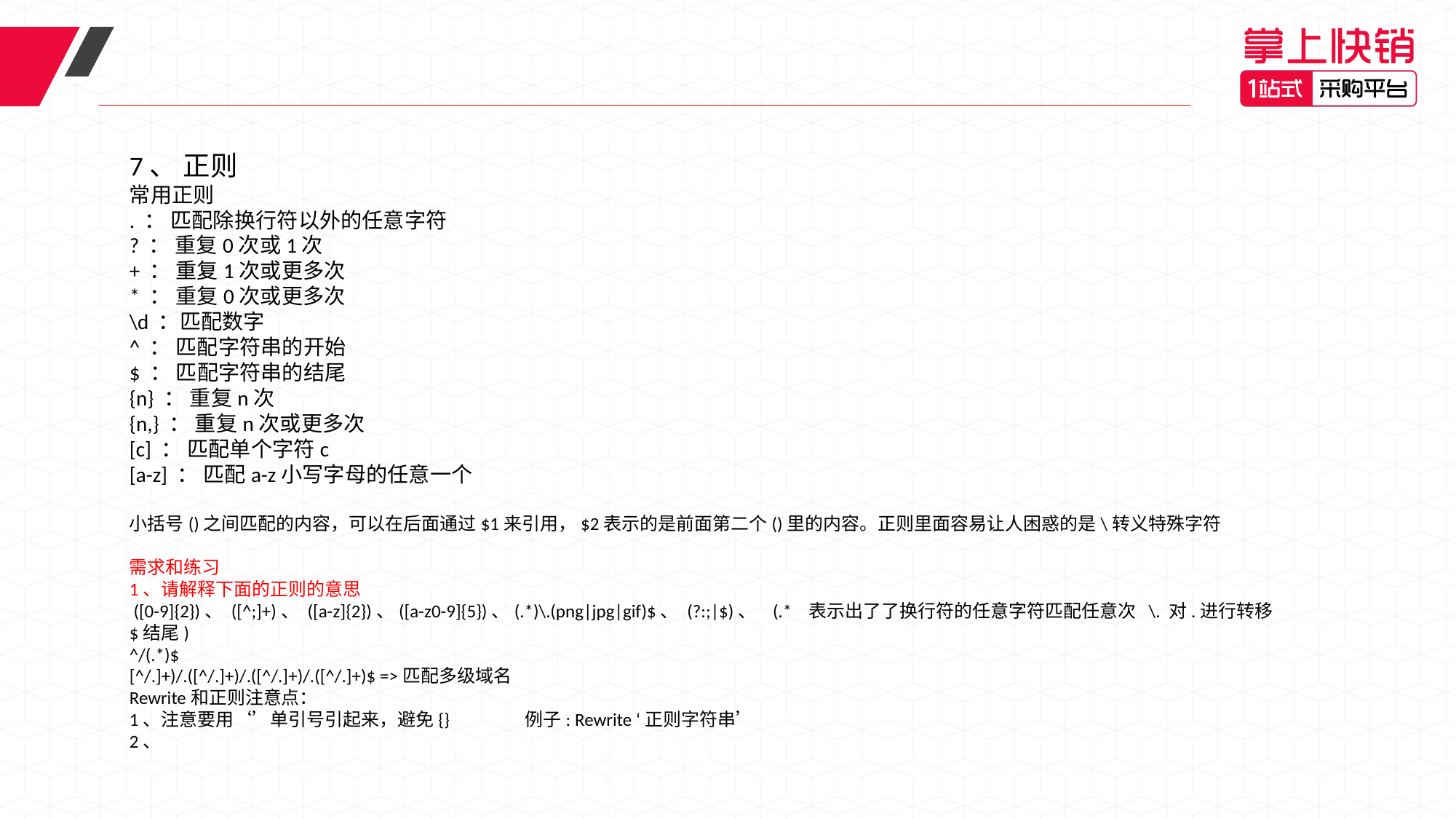

7、 正则
常用正则
. ： 匹配除换行符以外的任意字符
? ： 重复0次或1次
+ ： 重复1次或更多次
* ： 重复0次或更多次
\d ：匹配数字
^ ： 匹配字符串的开始
$ ： 匹配字符串的结尾
{n} ： 重复n次
{n,} ： 重复n次或更多次
[c] ： 匹配单个字符c
[a-z] ： 匹配a-z小写字母的任意一个

小括号()之间匹配的内容，可以在后面通过$1来引用，$2表示的是前面第二个()里的内容。正则里面容易让人困惑的是\转义特殊字符

需求和练习
1、请解释下面的正则的意思
 ([0-9]{2})、 ([^;]+)、 ([a-z]{2})、([a-z0-9]{5})、(.*)\.(png|jpg|gif)$、 (?:;|$)、   (.*   表示出了了换行符的任意字符匹配任意次  \. 对.进行转移 $结尾)
^/(.*)$
[^/.]+)/.([^/.]+)/.([^/.]+)/.([^/.]+)$ =>匹配多级域名
Rewrite和正则注意点：
1、注意要用‘’单引号引起来，避免{}                 例子: Rewrite ‘正则字符串’
2、